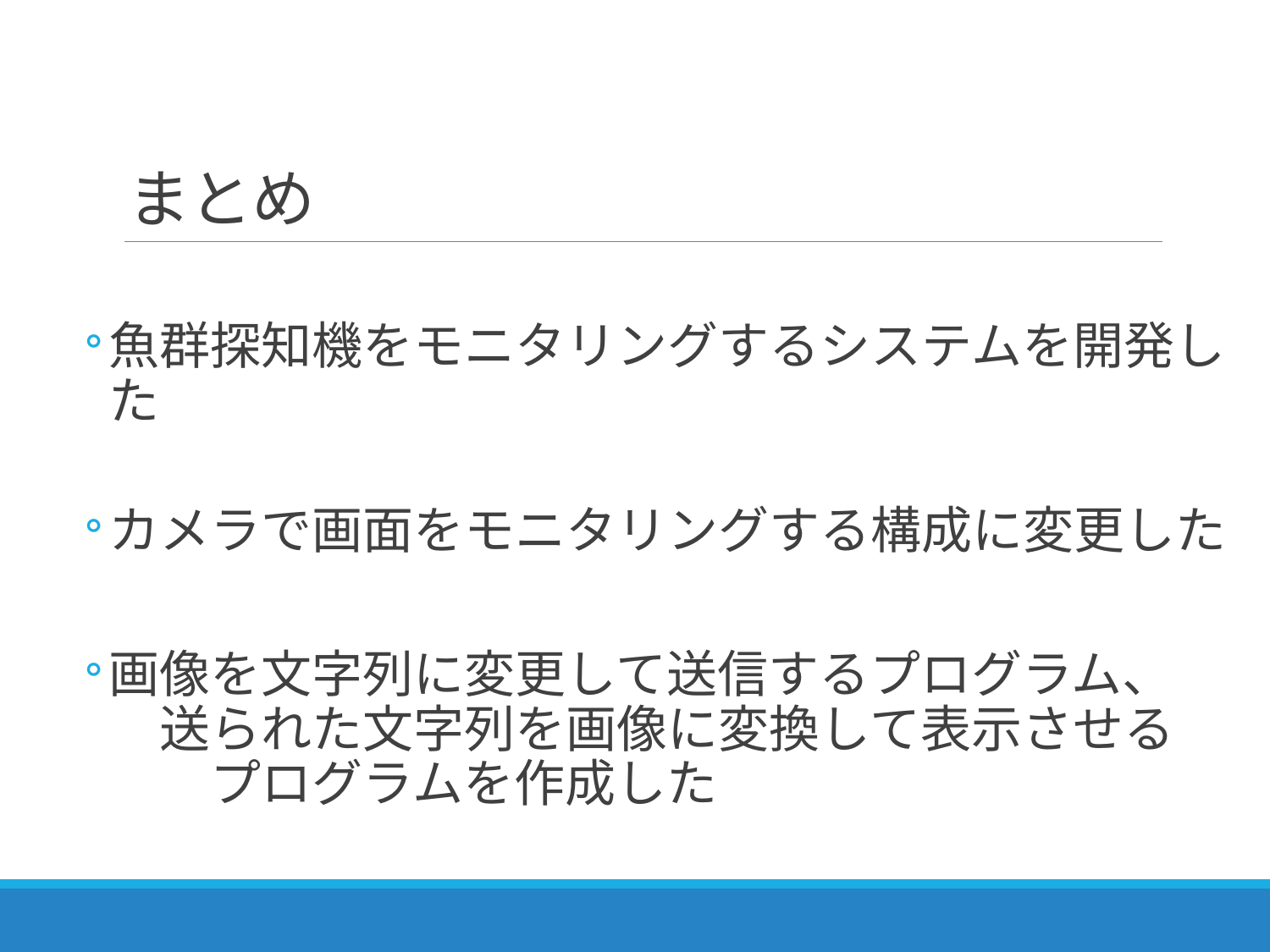

# まとめ
魚群探知機をモニタリングするシステムを開発した

カメラで画面をモニタリングする構成に変更した

画像を文字列に変更して送信するプログラム、　　送られた文字列を画像に変換して表示させる　　　プログラムを作成した